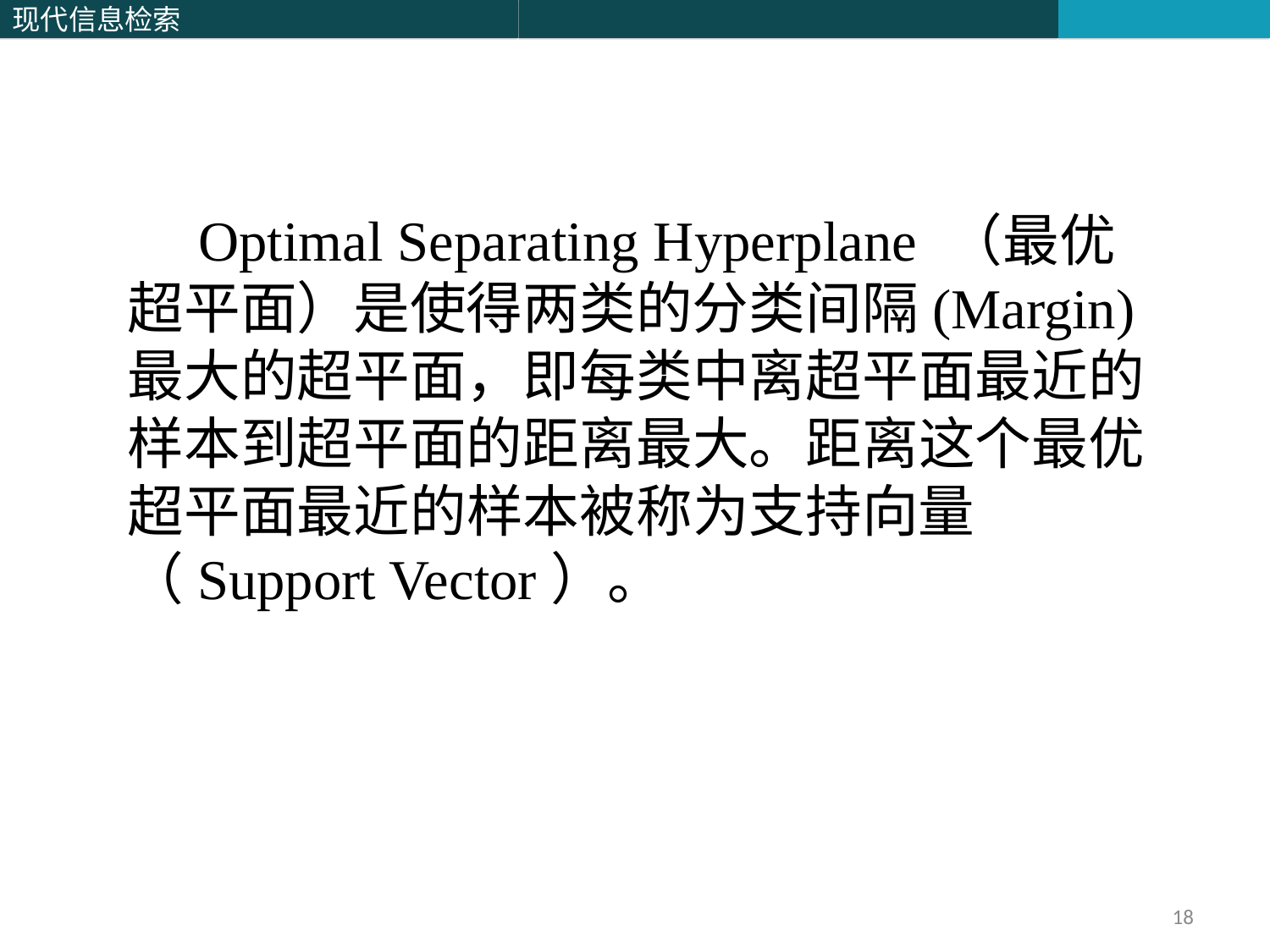

Optimal Separating Hyperplane （最优超平面）是使得两类的分类间隔(Margin)最大的超平面，即每类中离超平面最近的样本到超平面的距离最大。距离这个最优超平面最近的样本被称为支持向量（Support Vector）。
18